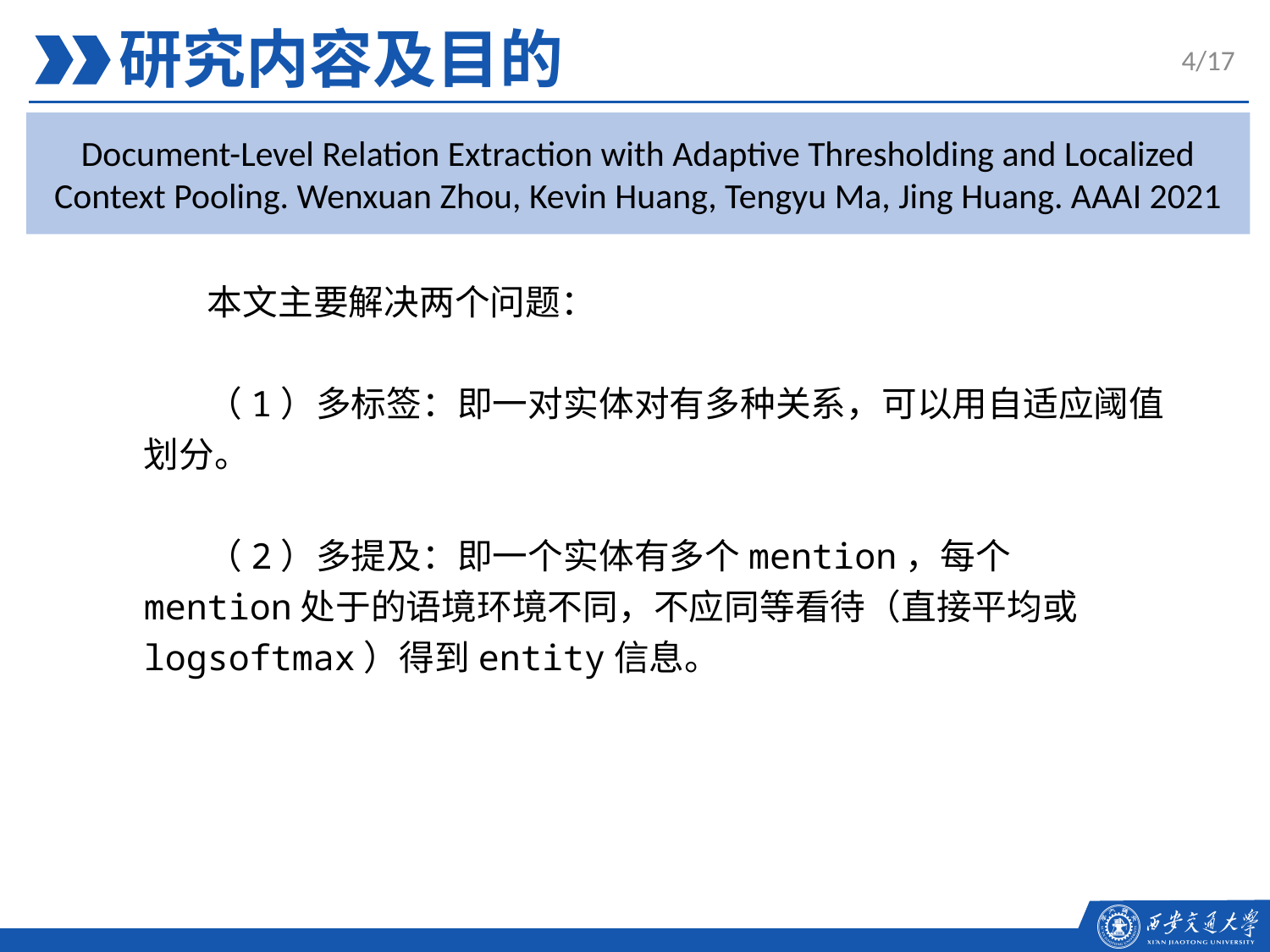

研究内容及目的
4/17
Document-Level Relation Extraction with Adaptive Thresholding and Localized Context Pooling. Wenxuan Zhou, Kevin Huang, Tengyu Ma, Jing Huang. AAAI 2021
本文主要解决两个问题：

（1）多标签：即一对实体对有多种关系，可以用自适应阈值划分。

（2）多提及：即一个实体有多个mention，每个mention处于的语境环境不同，不应同等看待（直接平均或logsoftmax）得到entity信息。